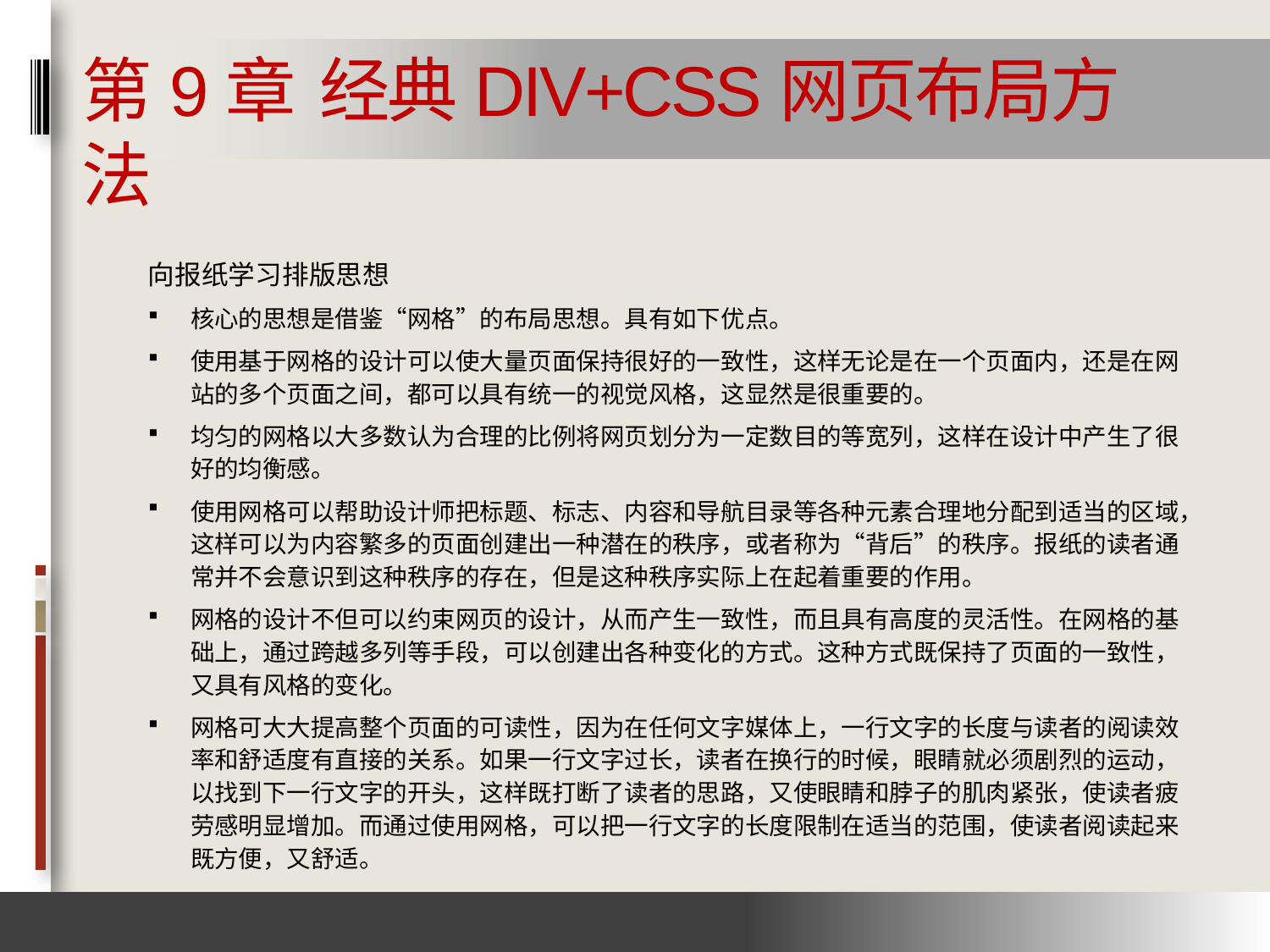

# 第9章  经典DIV+CSS网页布局方法
向报纸学习排版思想
核心的思想是借鉴“网格”的布局思想。具有如下优点。
使用基于网格的设计可以使大量页面保持很好的一致性，这样无论是在一个页面内，还是在网站的多个页面之间，都可以具有统一的视觉风格，这显然是很重要的。
均匀的网格以大多数认为合理的比例将网页划分为一定数目的等宽列，这样在设计中产生了很好的均衡感。
使用网格可以帮助设计师把标题、标志、内容和导航目录等各种元素合理地分配到适当的区域，这样可以为内容繁多的页面创建出一种潜在的秩序，或者称为“背后”的秩序。报纸的读者通常并不会意识到这种秩序的存在，但是这种秩序实际上在起着重要的作用。
网格的设计不但可以约束网页的设计，从而产生一致性，而且具有高度的灵活性。在网格的基础上，通过跨越多列等手段，可以创建出各种变化的方式。这种方式既保持了页面的一致性，又具有风格的变化。
网格可大大提高整个页面的可读性，因为在任何文字媒体上，一行文字的长度与读者的阅读效率和舒适度有直接的关系。如果一行文字过长，读者在换行的时候，眼睛就必须剧烈的运动，以找到下一行文字的开头，这样既打断了读者的思路，又使眼睛和脖子的肌肉紧张，使读者疲劳感明显增加。而通过使用网格，可以把一行文字的长度限制在适当的范围，使读者阅读起来既方便，又舒适。